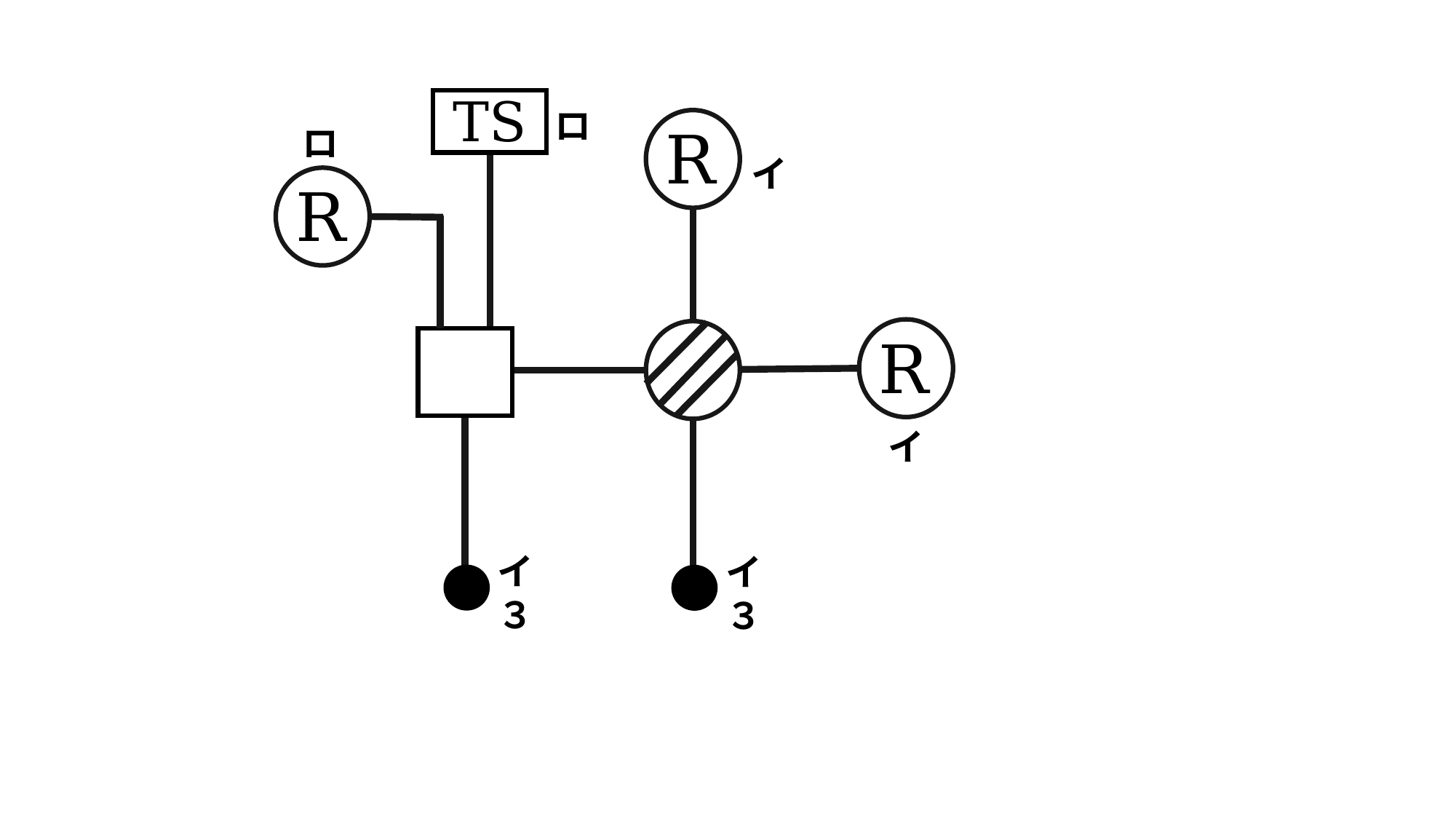

TS

ロ

R
ロ
イ

R

R

イ
イ
３
イ
３